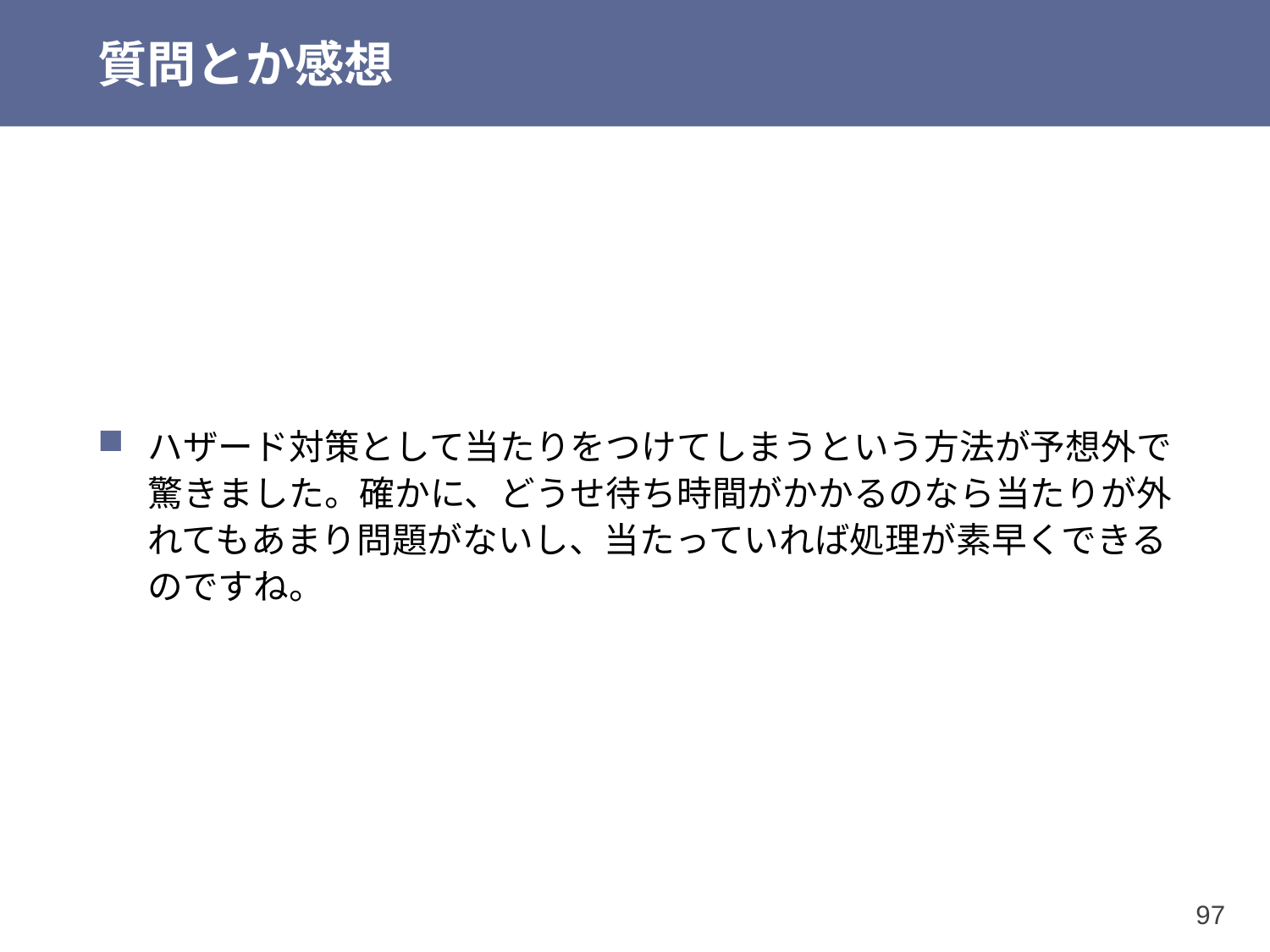

# 質問とか感想
ハザード対策として当たりをつけてしまうという方法が予想外で驚きました。確かに、どうせ待ち時間がかかるのなら当たりが外れてもあまり問題がないし、当たっていれば処理が素早くできるのですね。